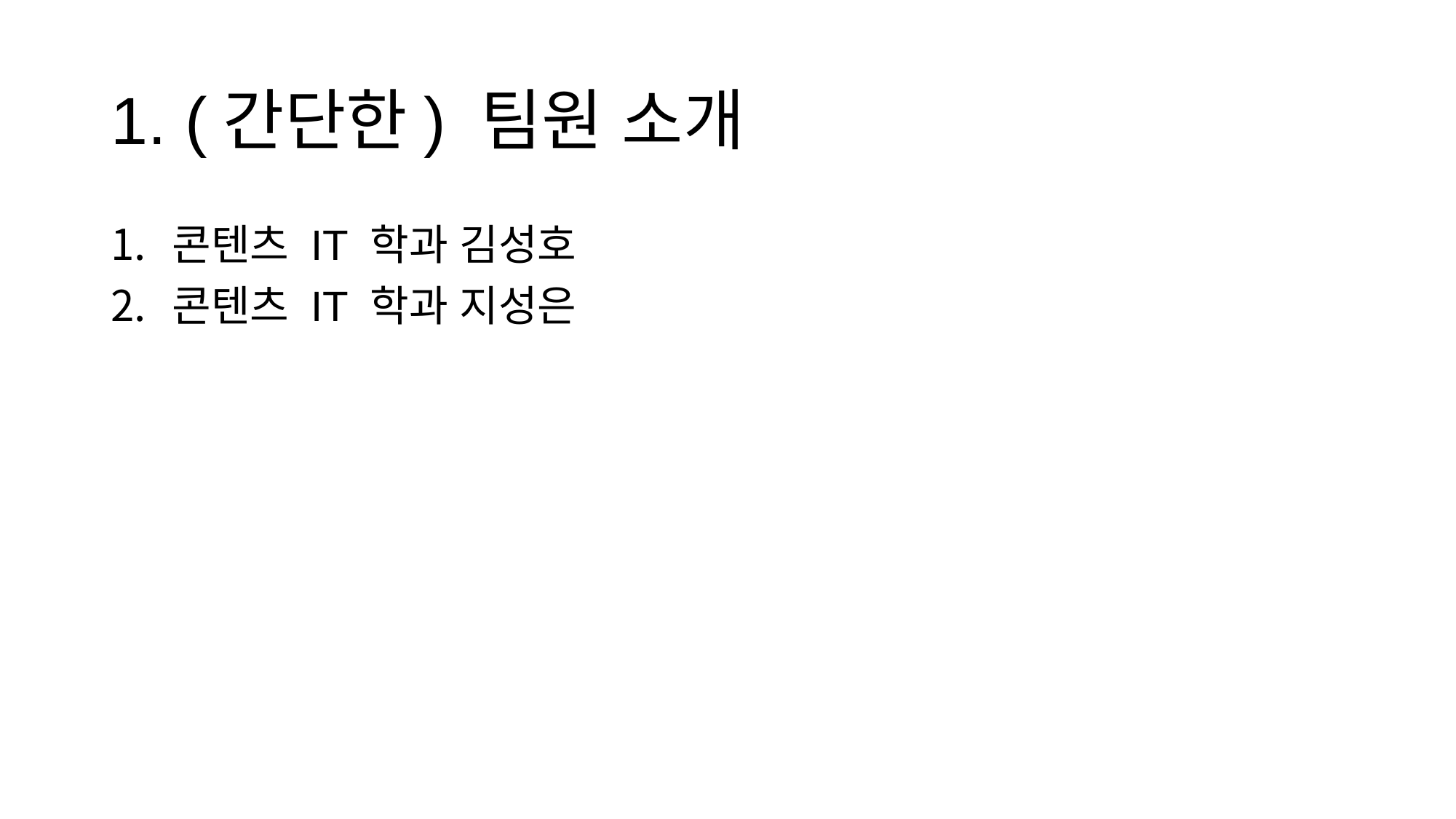

# 1. (간단한) 팀원 소개
콘텐츠 IT 학과 김성호
콘텐츠 IT 학과 지성은